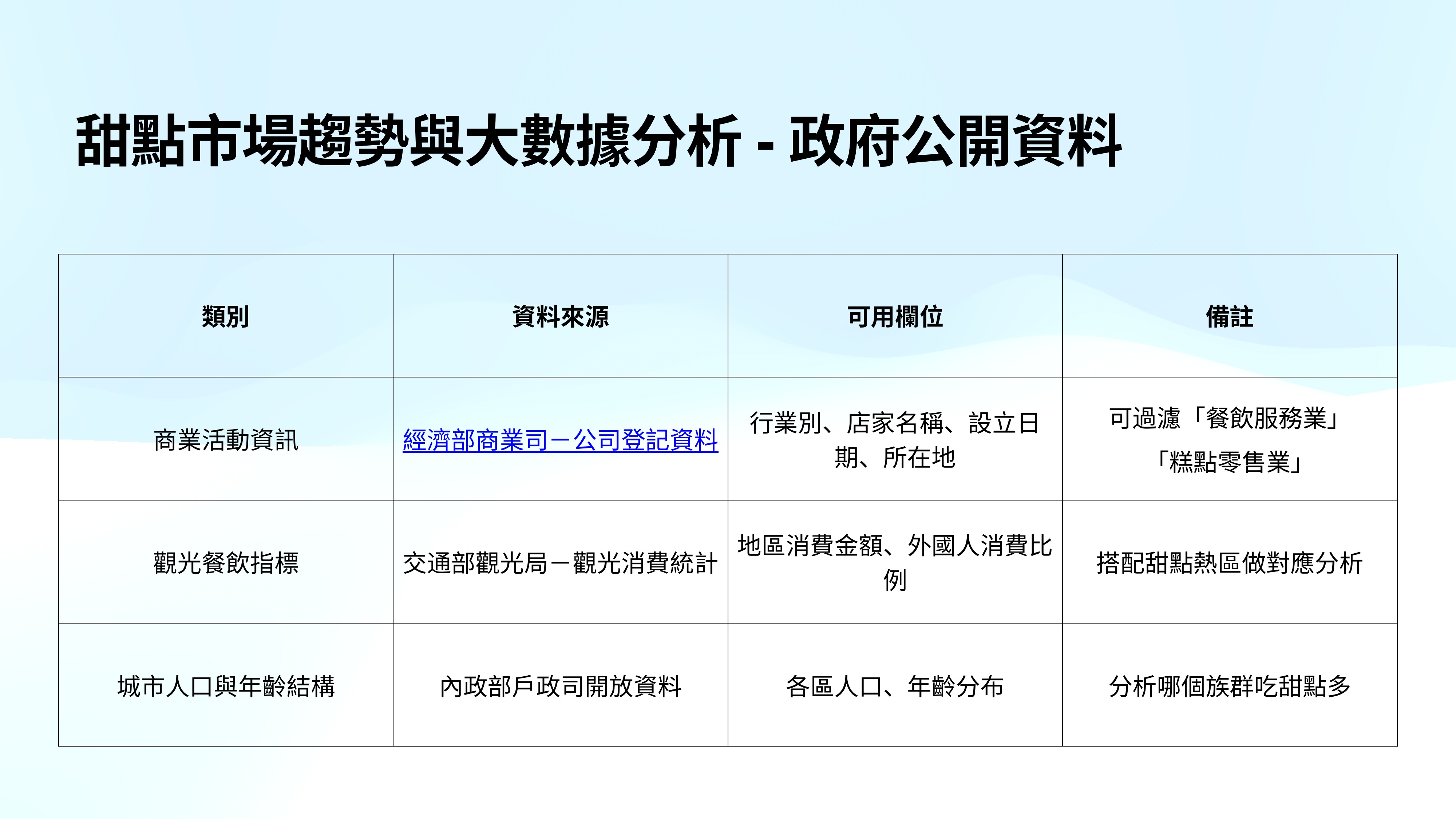

# 甜點市場趨勢與大數據分析-政府公開資料
| 類別 | 資料來源 | 可用欄位 | 備註 |
| --- | --- | --- | --- |
| 商業活動資訊 | 經濟部商業司－公司登記資料 | 行業別、店家名稱、設立日期、所在地 | 可過濾「餐飲服務業」 「糕點零售業」 |
| 觀光餐飲指標 | 交通部觀光局－觀光消費統計 | 地區消費金額、外國人消費比例 | 搭配甜點熱區做對應分析 |
| 城市人口與年齡結構 | 內政部戶政司開放資料 | 各區人口、年齡分布 | 分析哪個族群吃甜點多 |